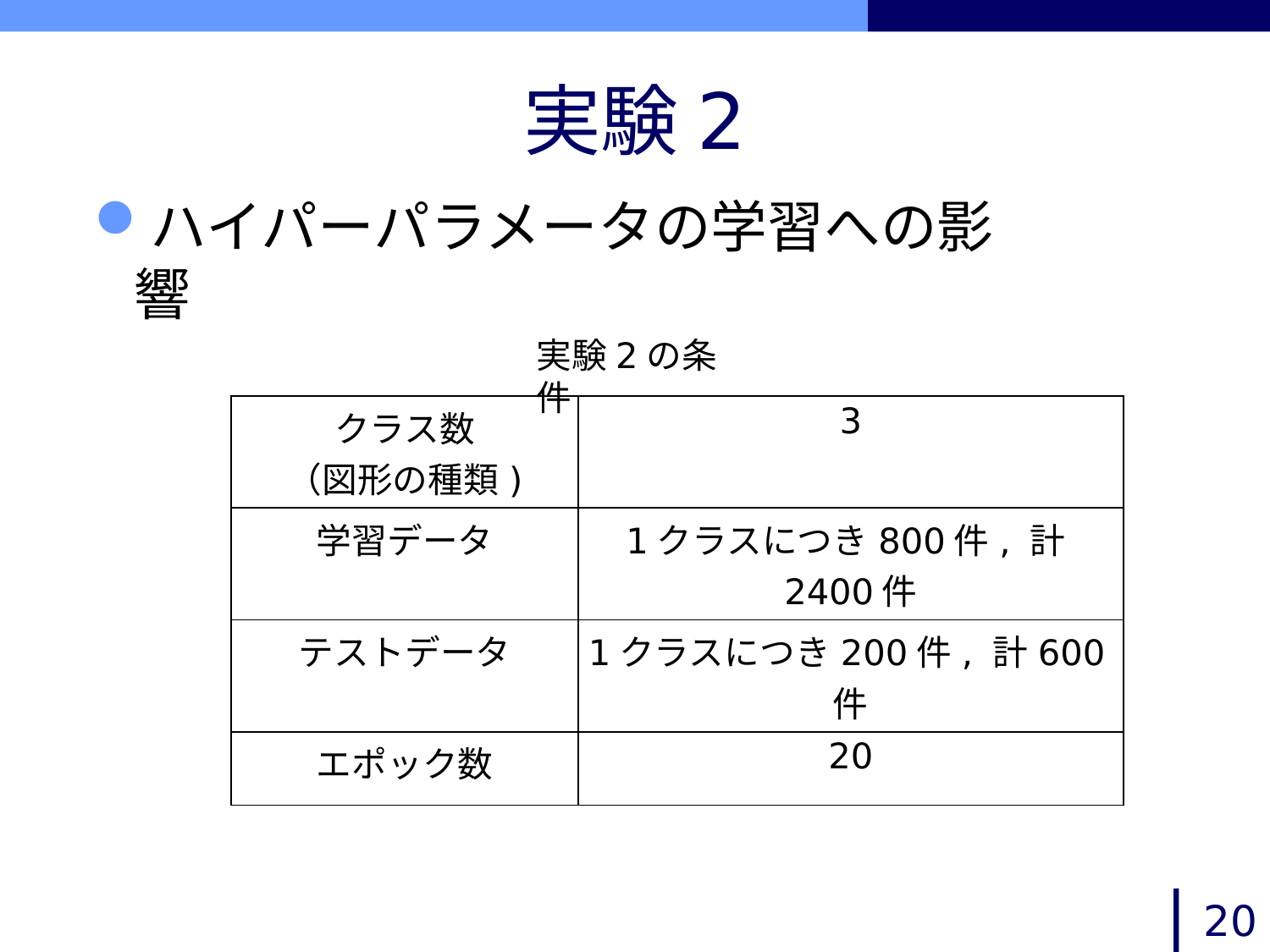

# 実験2
ハイパーパラメータの学習への影響
実験2の条件
| クラス数 （図形の種類) | 3 |
| --- | --- |
| 学習データ | 1クラスにつき800件, 計2400件 |
| テストデータ | 1クラスにつき200件, 計600件 |
| エポック数 | 20 |
20